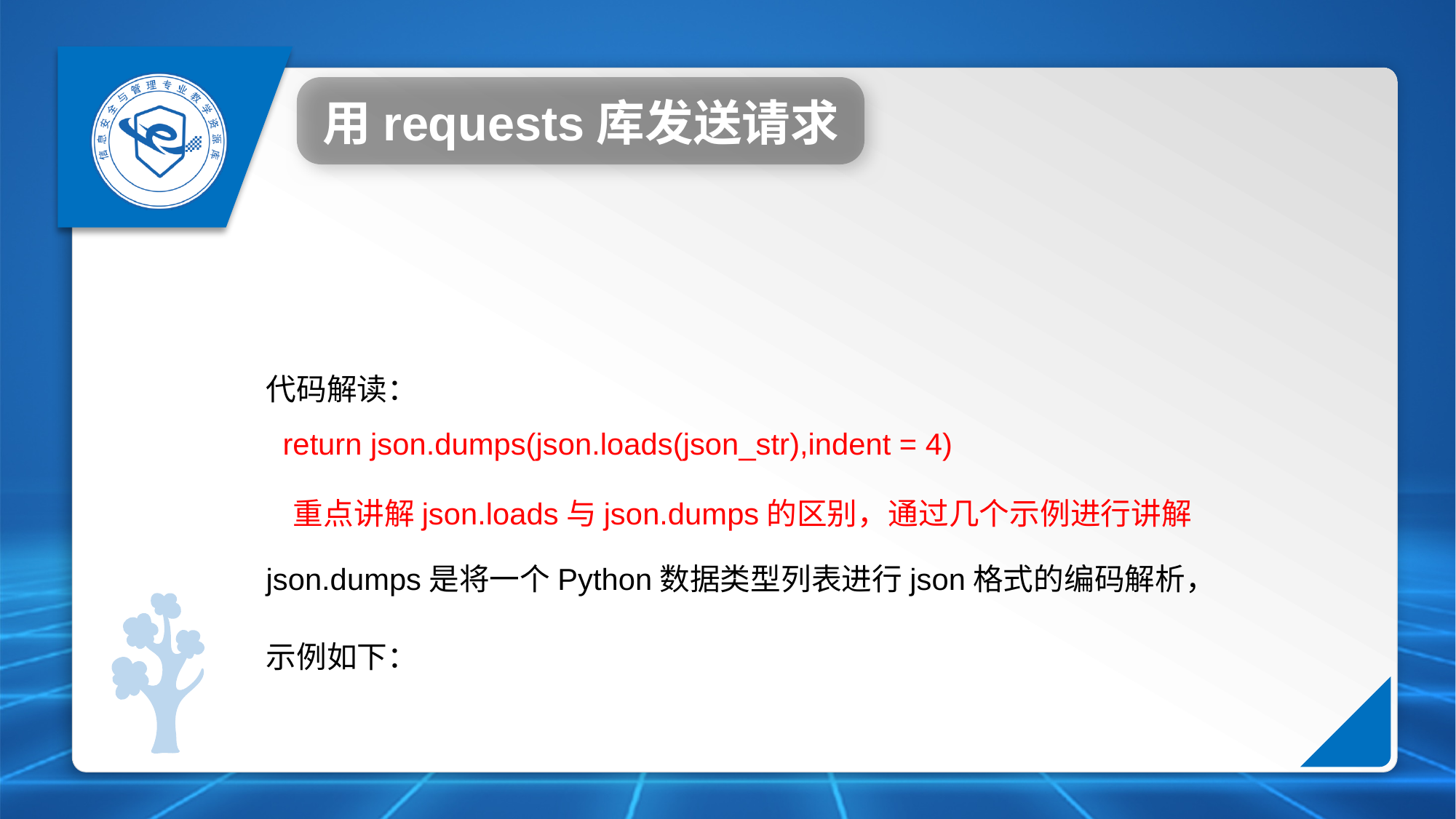

用requests库发送请求
代码解读：
  return json.dumps(json.loads(json_str),indent = 4)
重点讲解json.loads与json.dumps的区别，通过几个示例进行讲解
json.dumps是将一个Python数据类型列表进行json格式的编码解析，
示例如下：